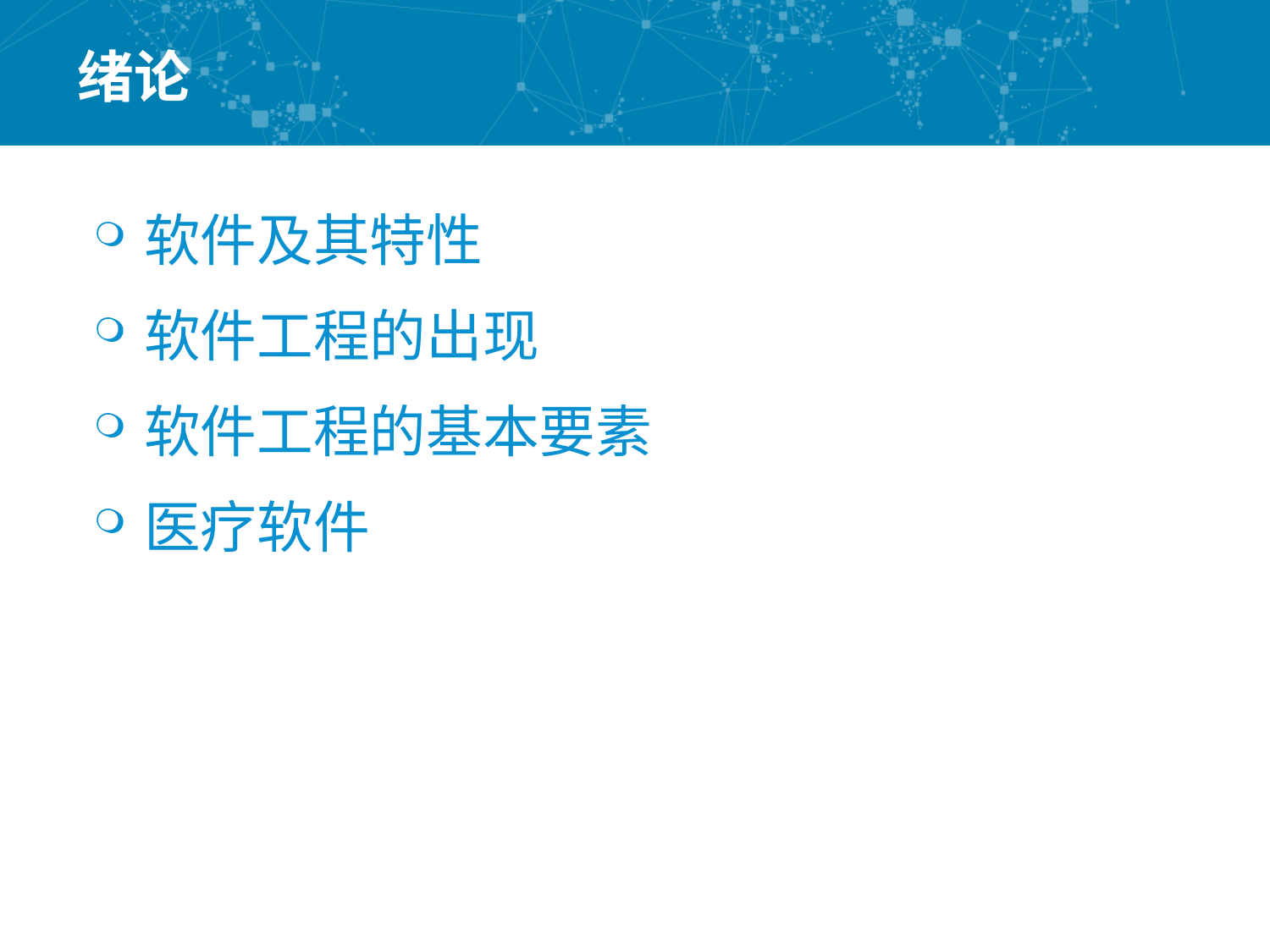

# 绪论
软件及其特性
软件工程的出现
软件工程的基本要素
医疗软件

2